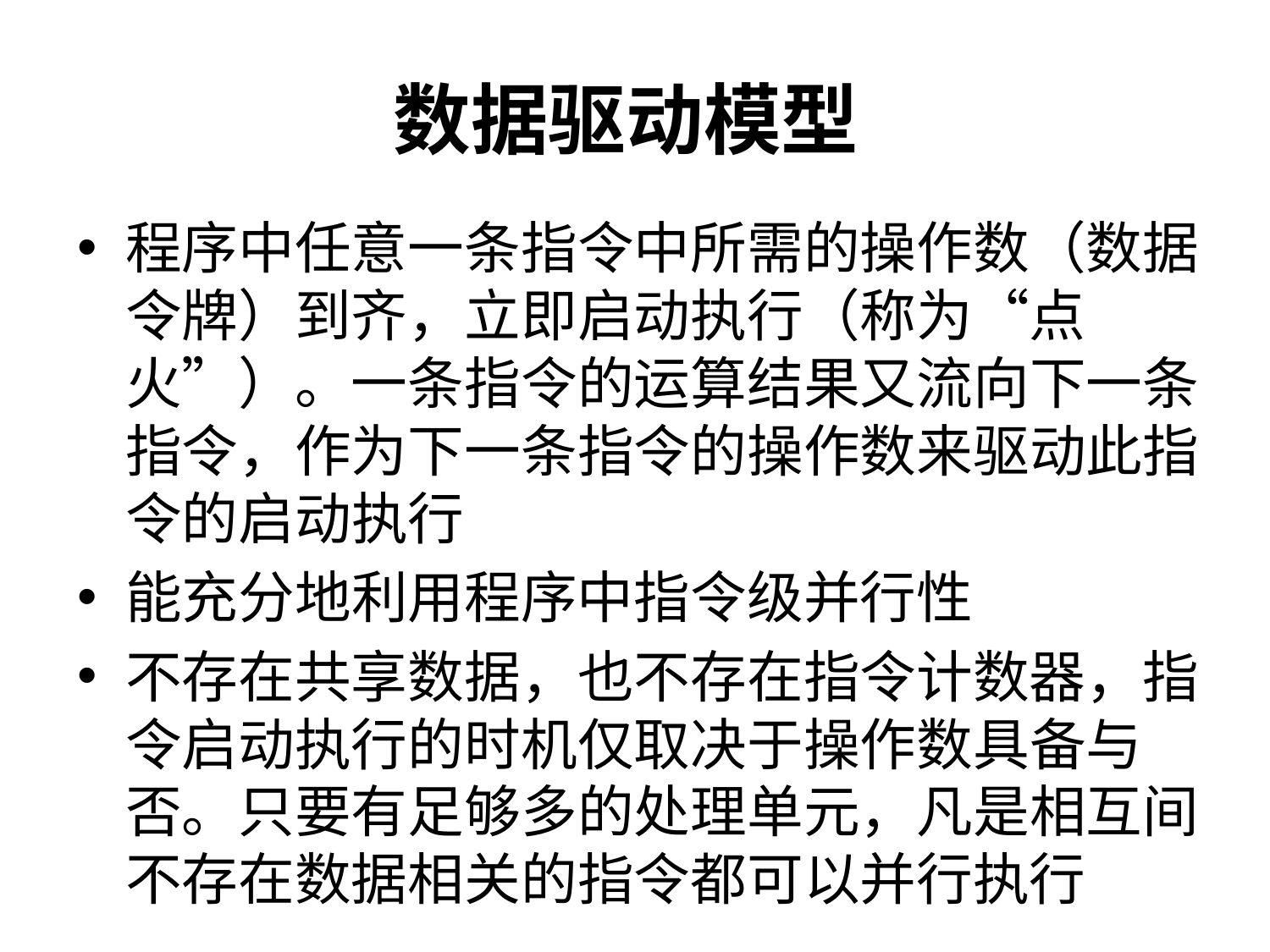

# 数据驱动模型
程序中任意一条指令中所需的操作数（数据令牌）到齐，立即启动执行（称为“点火”）。一条指令的运算结果又流向下一条指令，作为下一条指令的操作数来驱动此指令的启动执行
能充分地利用程序中指令级并行性
不存在共享数据，也不存在指令计数器，指令启动执行的时机仅取决于操作数具备与否。只要有足够多的处理单元，凡是相互间不存在数据相关的指令都可以并行执行